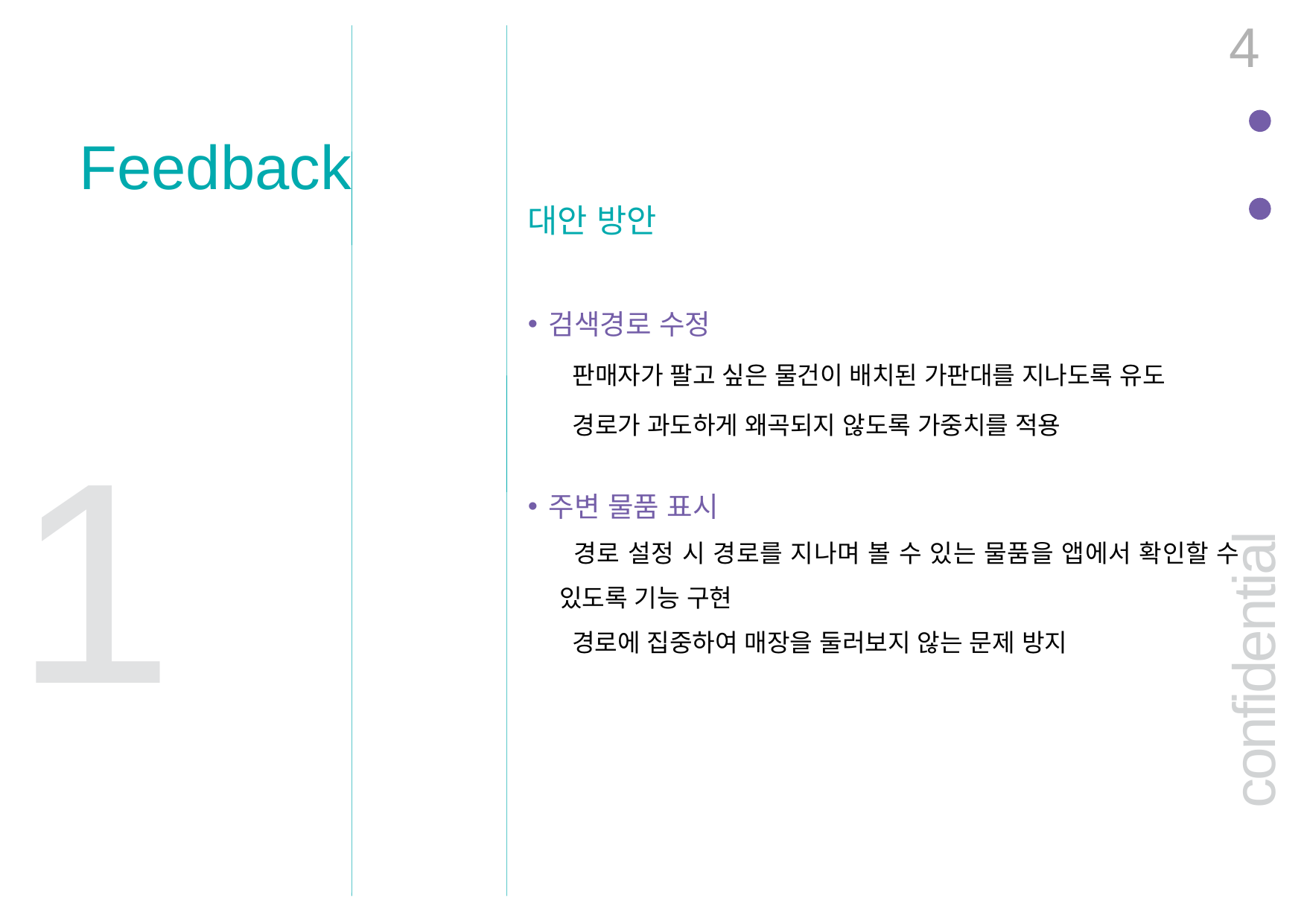

4

Feedback

대안 방안

검색경로 수정
 판매자가 팔고 싶은 물건이 배치된 가판대를 지나도록 유도
 경로가 과도하게 왜곡되지 않도록 가중치를 적용
주변 물품 표시
 경로 설정 시 경로를 지나며 볼 수 있는 물품을 앱에서 확인할 수 있도록 기능 구현
 경로에 집중하여 매장을 둘러보지 않는 문제 방지
1
confidential